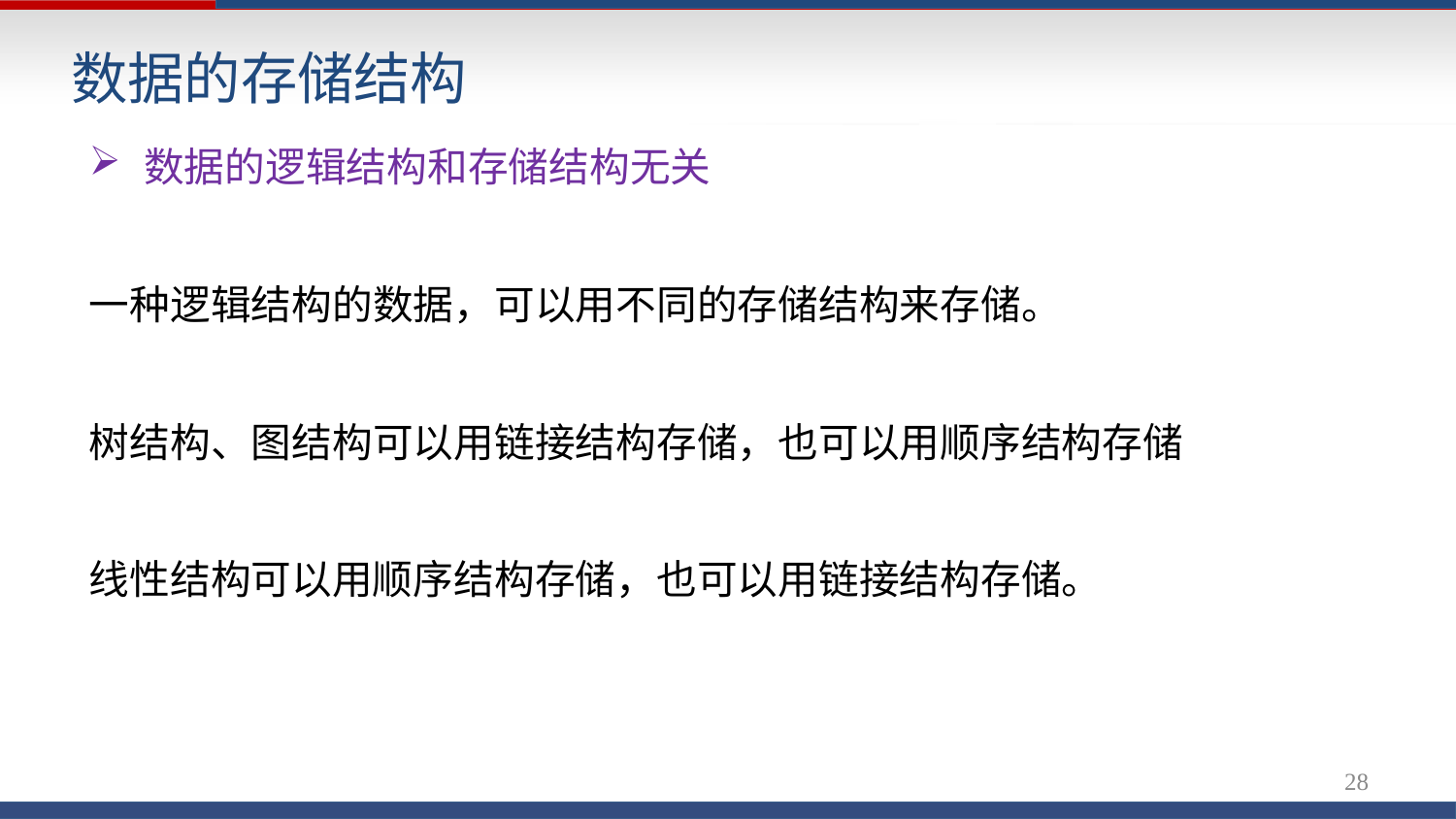

# 数据的存储结构
数据的逻辑结构和存储结构无关

一种逻辑结构的数据，可以用不同的存储结构来存储。

树结构、图结构可以用链接结构存储，也可以用顺序结构存储

线性结构可以用顺序结构存储，也可以用链接结构存储。
28